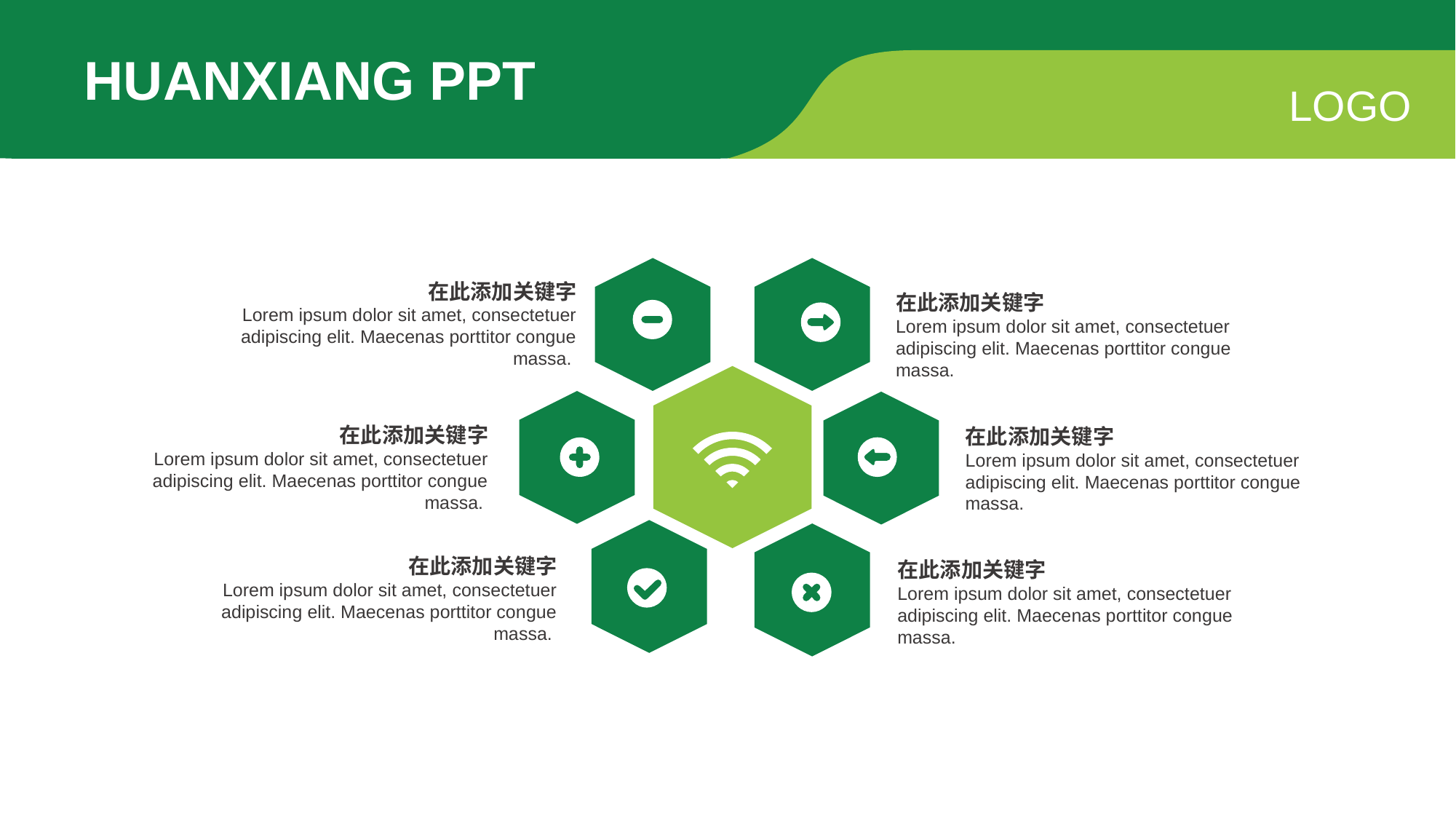

HUANXIANG PPT

LOGO

在此添加关键字
Lorem ipsum dolor sit amet, consectetuer adipiscing elit. Maecenas porttitor congue massa.
在此添加关键字
Lorem ipsum dolor sit amet, consectetuer adipiscing elit. Maecenas porttitor congue massa.

在此添加关键字
Lorem ipsum dolor sit amet, consectetuer adipiscing elit. Maecenas porttitor congue massa.
在此添加关键字
Lorem ipsum dolor sit amet, consectetuer adipiscing elit. Maecenas porttitor congue massa.

在此添加关键字
Lorem ipsum dolor sit amet, consectetuer adipiscing elit. Maecenas porttitor congue massa.
在此添加关键字
Lorem ipsum dolor sit amet, consectetuer adipiscing elit. Maecenas porttitor congue massa.